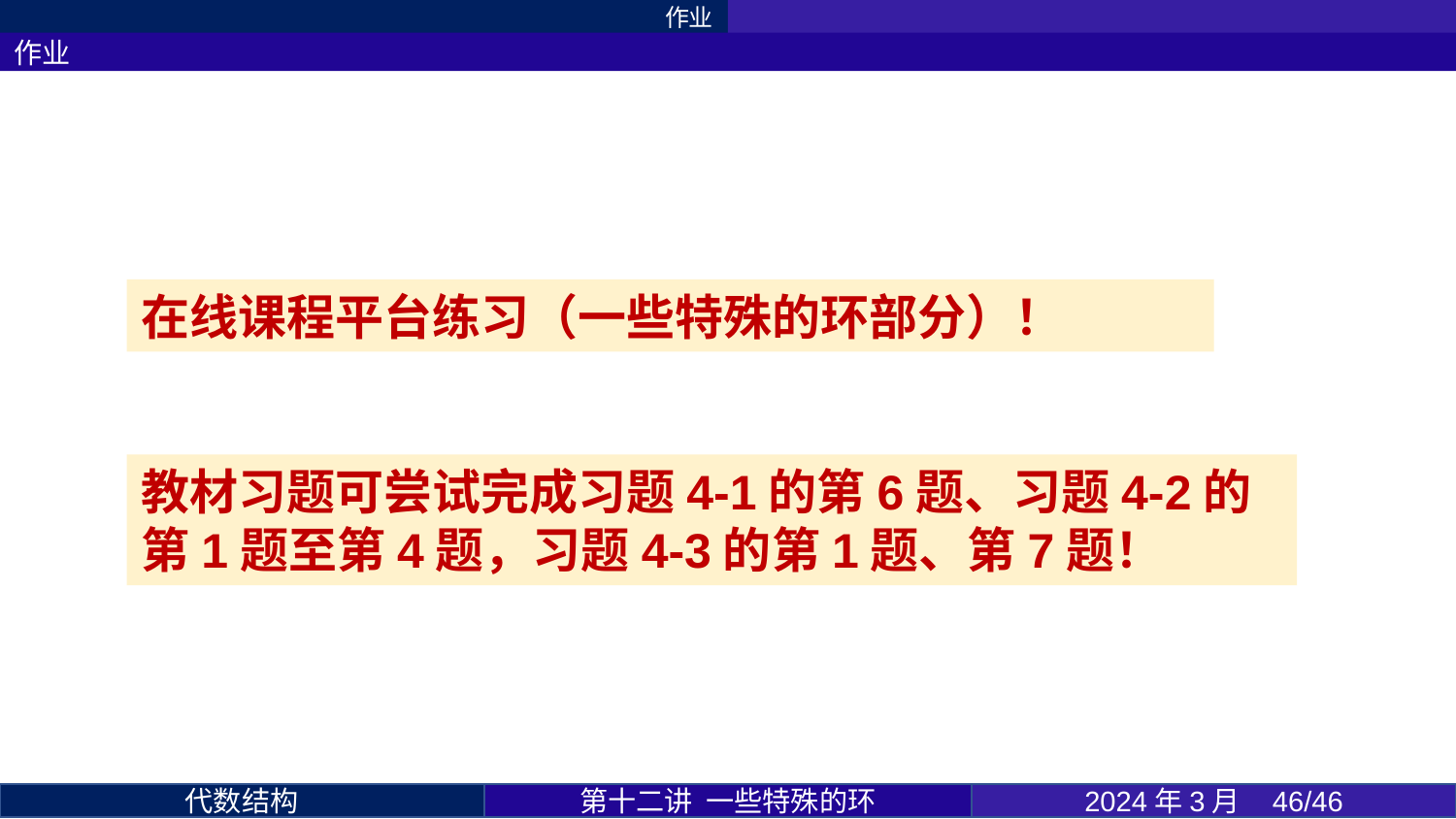

作业
作业
在线课程平台练习（一些特殊的环部分）！
教材习题可尝试完成习题4-1的第6题、习题4-2的第1题至第4题，习题4-3的第1题、第7题！
第十二讲  一些特殊的环
2024年3月    46/46
代数结构